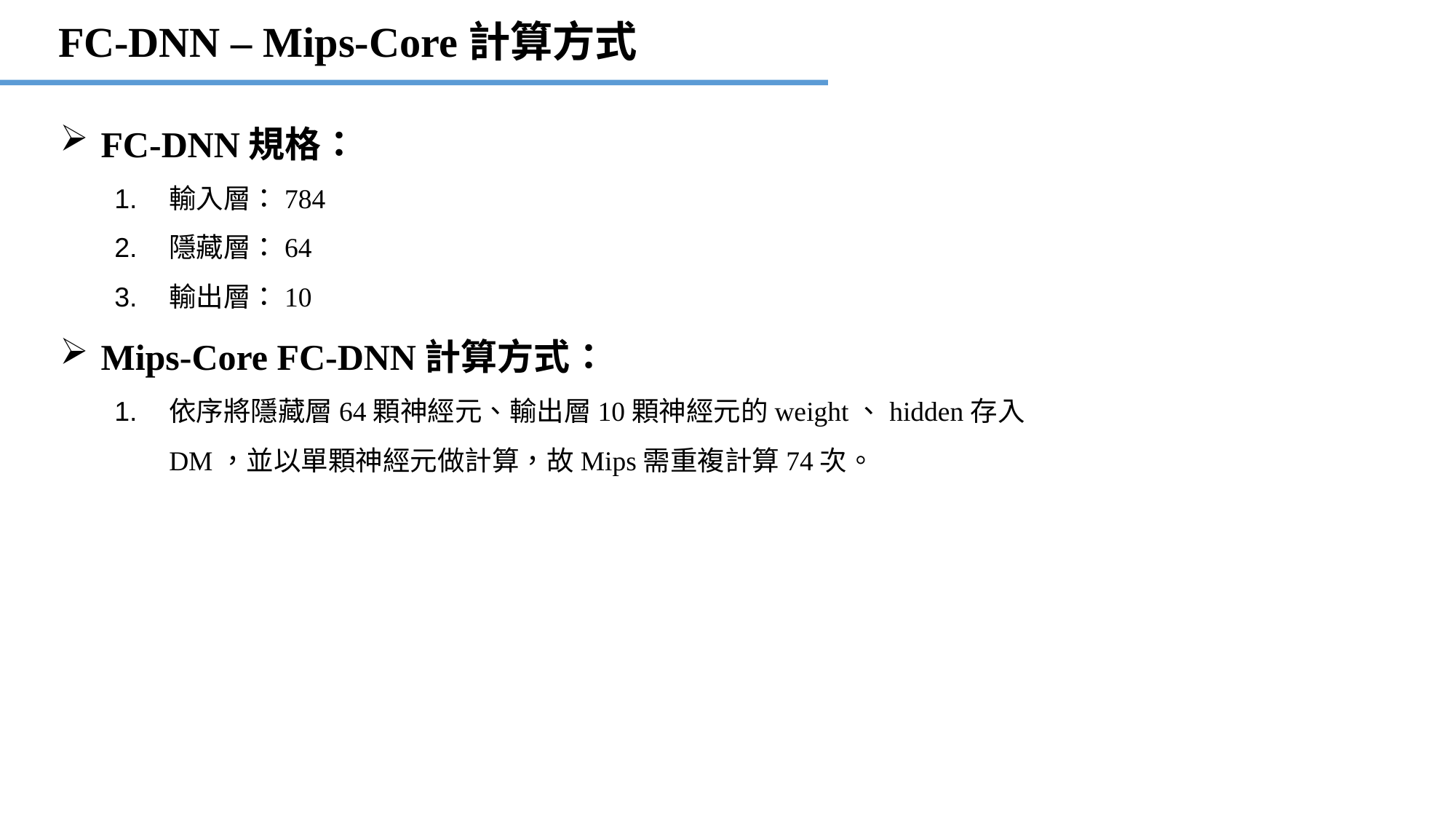

FC-DNN – Mips-Core計算方式

FC-DNN規格：
輸入層：784
隱藏層：64
輸出層：10
Mips-Core FC-DNN計算方式：
依序將隱藏層64顆神經元、輸出層10顆神經元的weight、hidden存入DM，並以單顆神經元做計算，故Mips需重複計算74次。